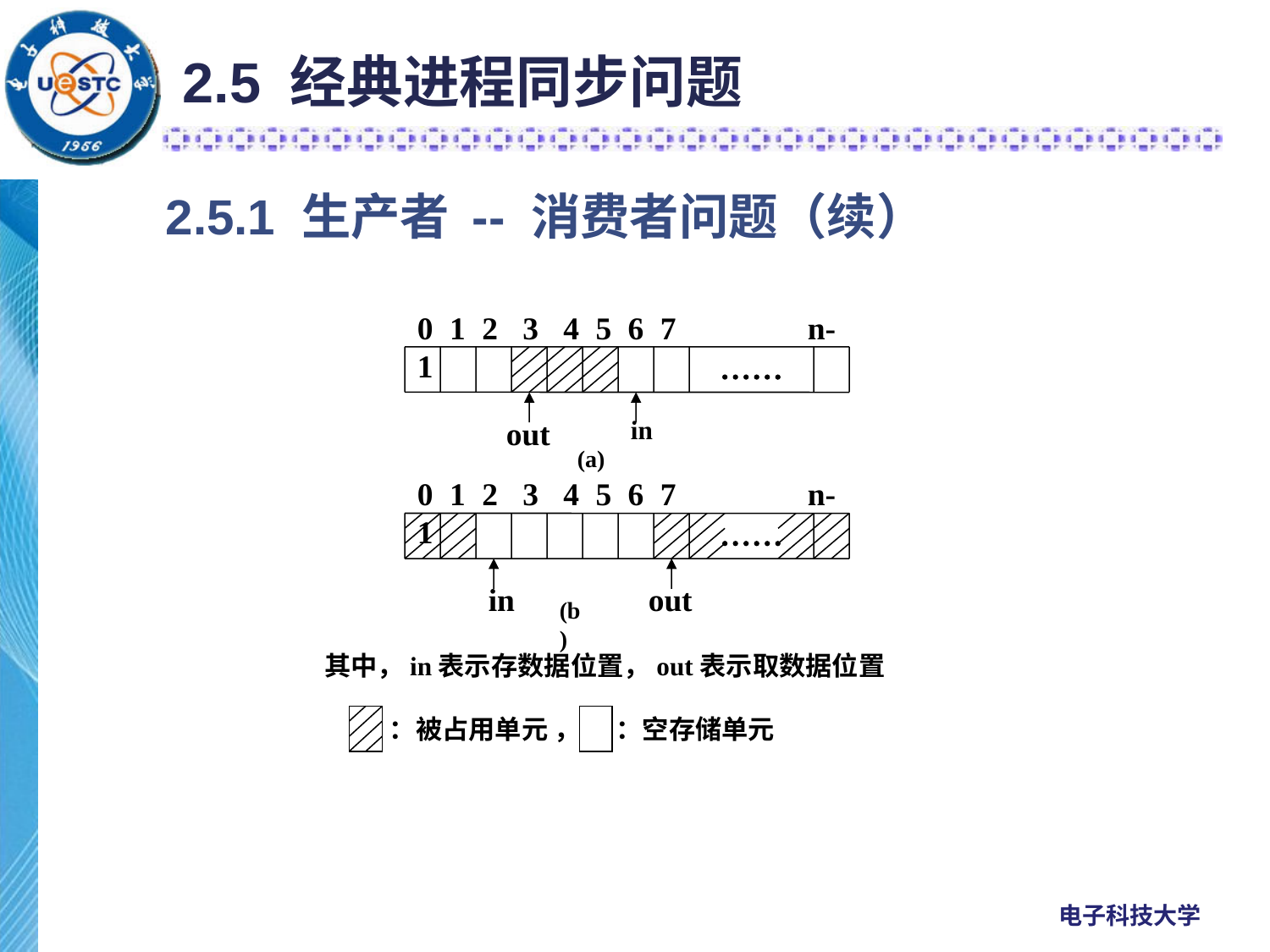

2.5 经典进程同步问题
2.5.1 生产者 -- 消费者问题（续）
0  1  2   3   4  5  6  7                n-1

out

in
(a)
0  1  2   3   4  5  6  7                n-1

(b)

in

out
  其中，in表示存数据位置，out表示取数据位置

             ：被占用单元 ，      ：空存储单元